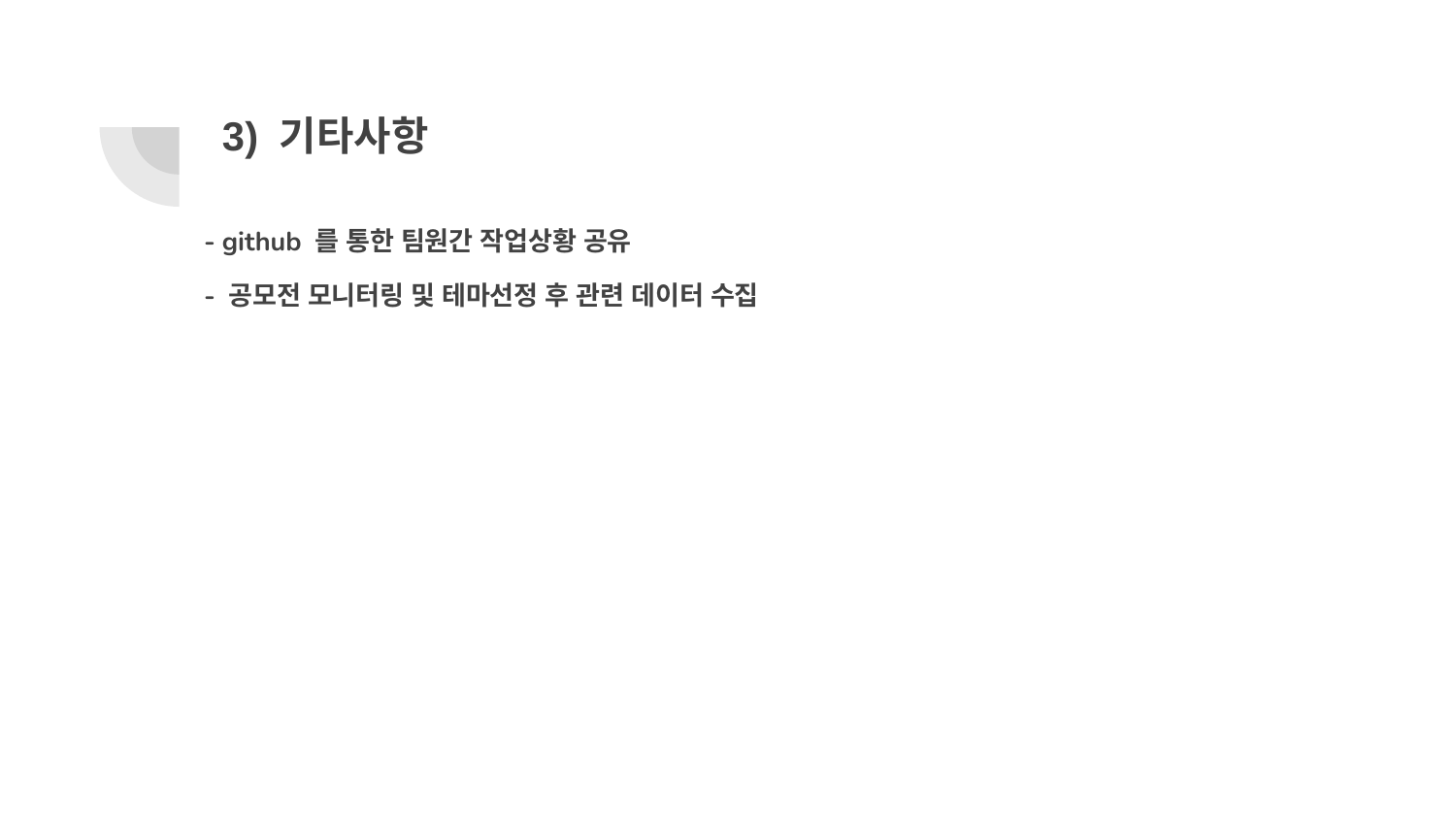

# 3) 기타사항
   - github 를 통한 팀원간 작업상황 공유
   - 공모전 모니터링 및 테마선정 후 관련 데이터 수집